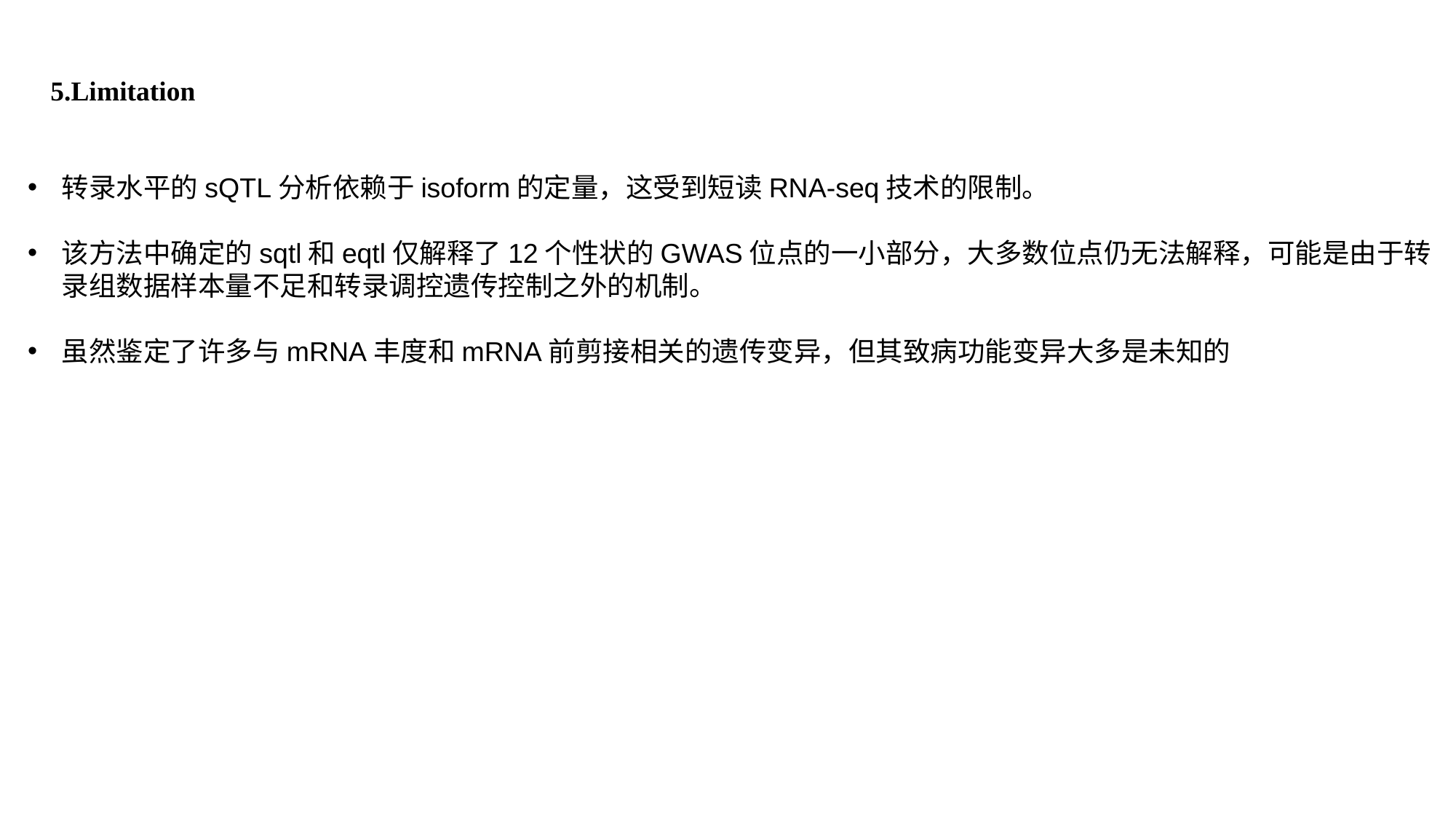

5.Limitation
转录水平的sQTL分析依赖于isoform的定量，这受到短读RNA-seq技术的限制。

该方法中确定的sqtl和eqtl仅解释了12个性状的GWAS位点的一小部分，大多数位点仍无法解释，可能是由于转录组数据样本量不足和转录调控遗传控制之外的机制。

虽然鉴定了许多与mRNA丰度和mRNA前剪接相关的遗传变异，但其致病功能变异大多是未知的